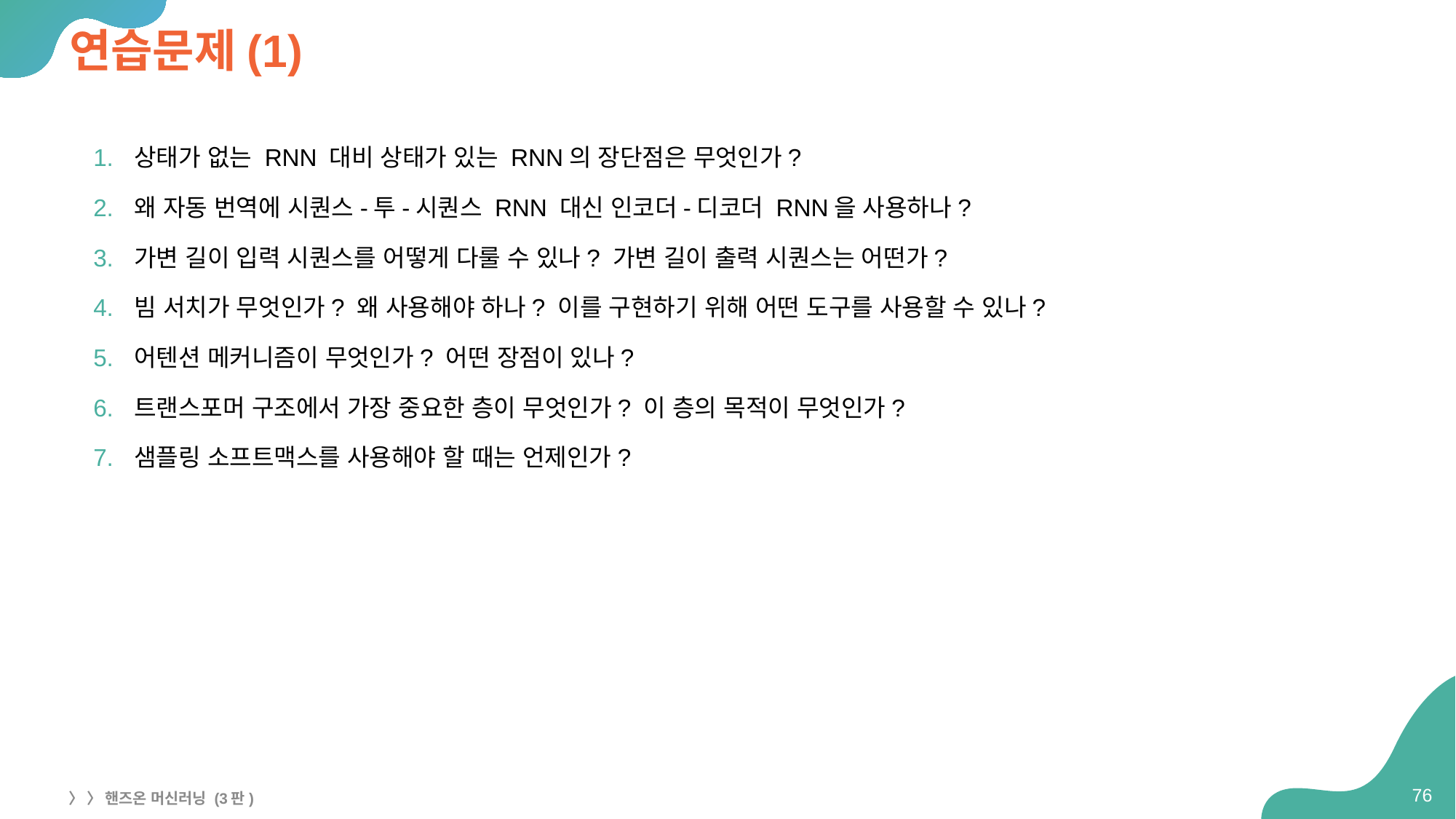

# 연습문제(1)
상태가 없는 RNN 대비 상태가 있는 RNN의 장단점은 무엇인가?
왜 자동 번역에 시퀀스-투-시퀀스 RNN 대신 인코더-디코더 RNN을 사용하나?
가변 길이 입력 시퀀스를 어떻게 다룰 수 있나? 가변 길이 출력 시퀀스는 어떤가?
빔 서치가 무엇인가? 왜 사용해야 하나? 이를 구현하기 위해 어떤 도구를 사용할 수 있나?
어텐션 메커니즘이 무엇인가? 어떤 장점이 있나?
트랜스포머 구조에서 가장 중요한 층이 무엇인가? 이 층의 목적이 무엇인가?
샘플링 소프트맥스를 사용해야 할 때는 언제인가?

76
〉 〉 핸즈온 머신러닝 (3판)